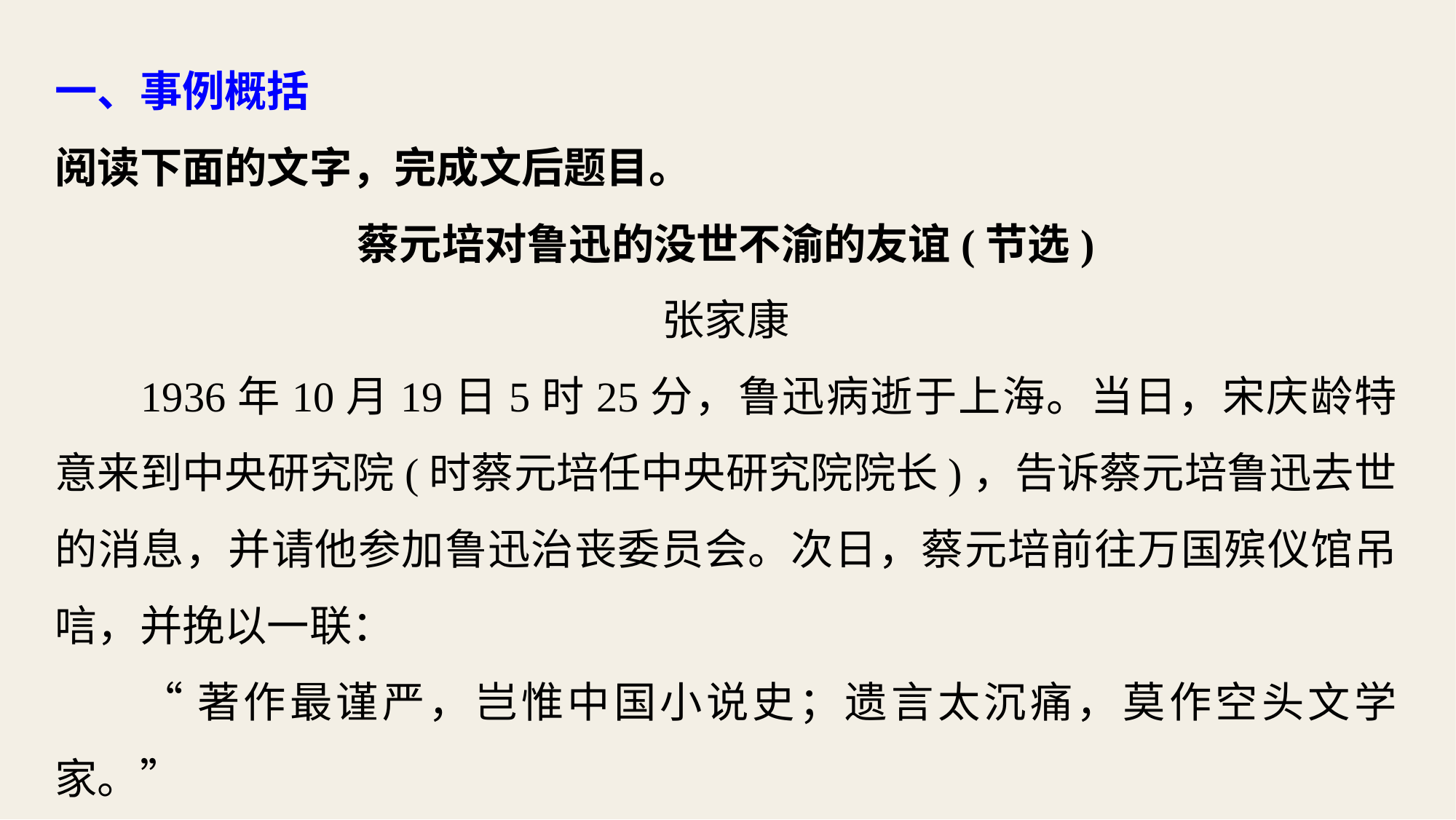

一、事例概括
阅读下面的文字，完成文后题目。
蔡元培对鲁迅的没世不渝的友谊(节选)
张家康
1936年10月19日5时25分，鲁迅病逝于上海。当日，宋庆龄特意来到中央研究院(时蔡元培任中央研究院院长)，告诉蔡元培鲁迅去世的消息，并请他参加鲁迅治丧委员会。次日，蔡元培前往万国殡仪馆吊唁，并挽以一联：
“著作最谨严，岂惟中国小说史；遗言太沉痛，莫作空头文学家。”